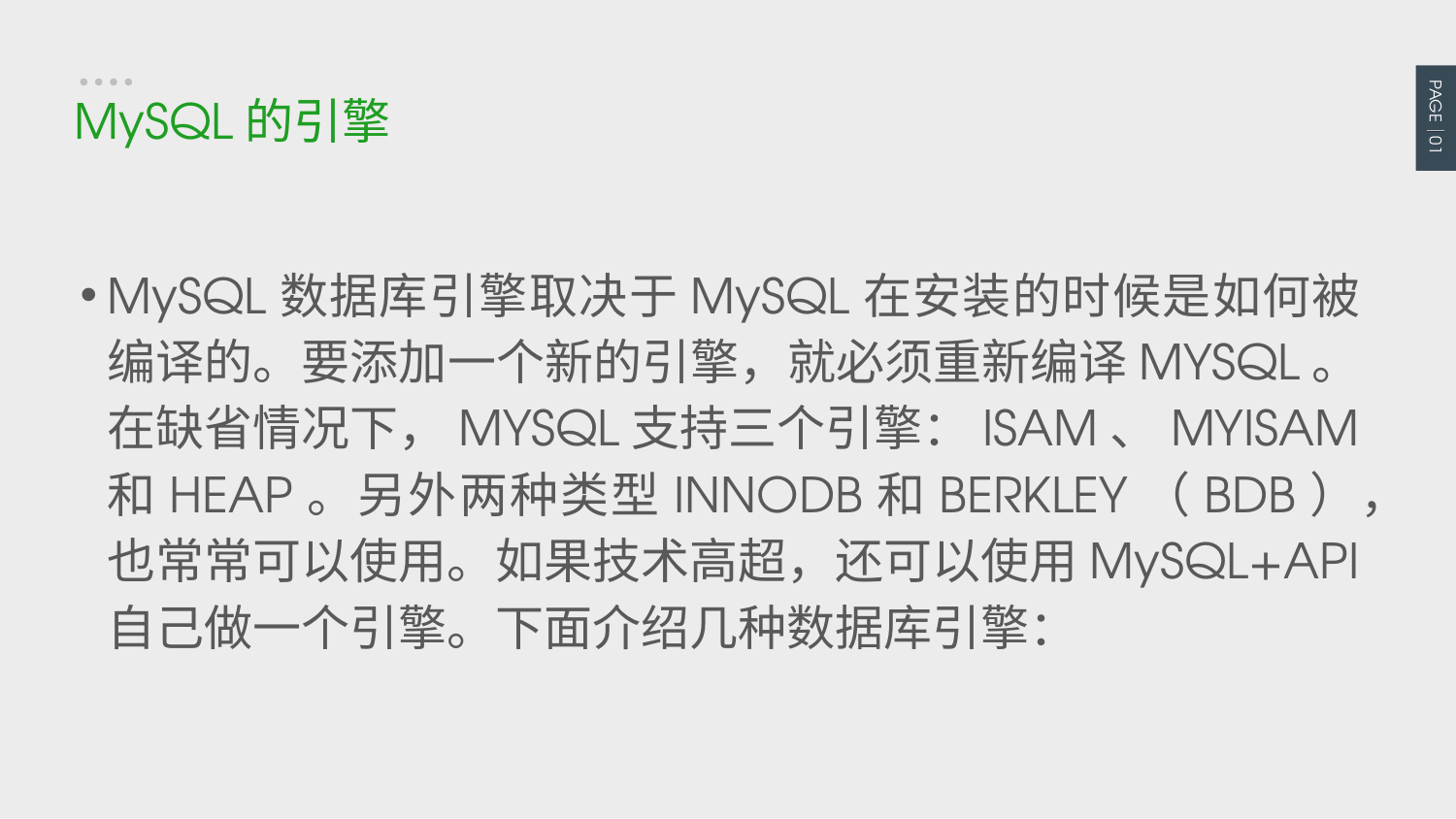

PAGE   01
MySQL的引擎
MySQL数据库引擎取决于MySQL在安装的时候是如何被编译的。要添加一个新的引擎，就必须重新编译MYSQL。在缺省情况下，MYSQL支持三个引擎：ISAM、MYISAM和HEAP。另外两种类型INNODB和BERKLEY（BDB），也常常可以使用。如果技术高超，还可以使用MySQL+API自己做一个引擎。下面介绍几种数据库引擎：